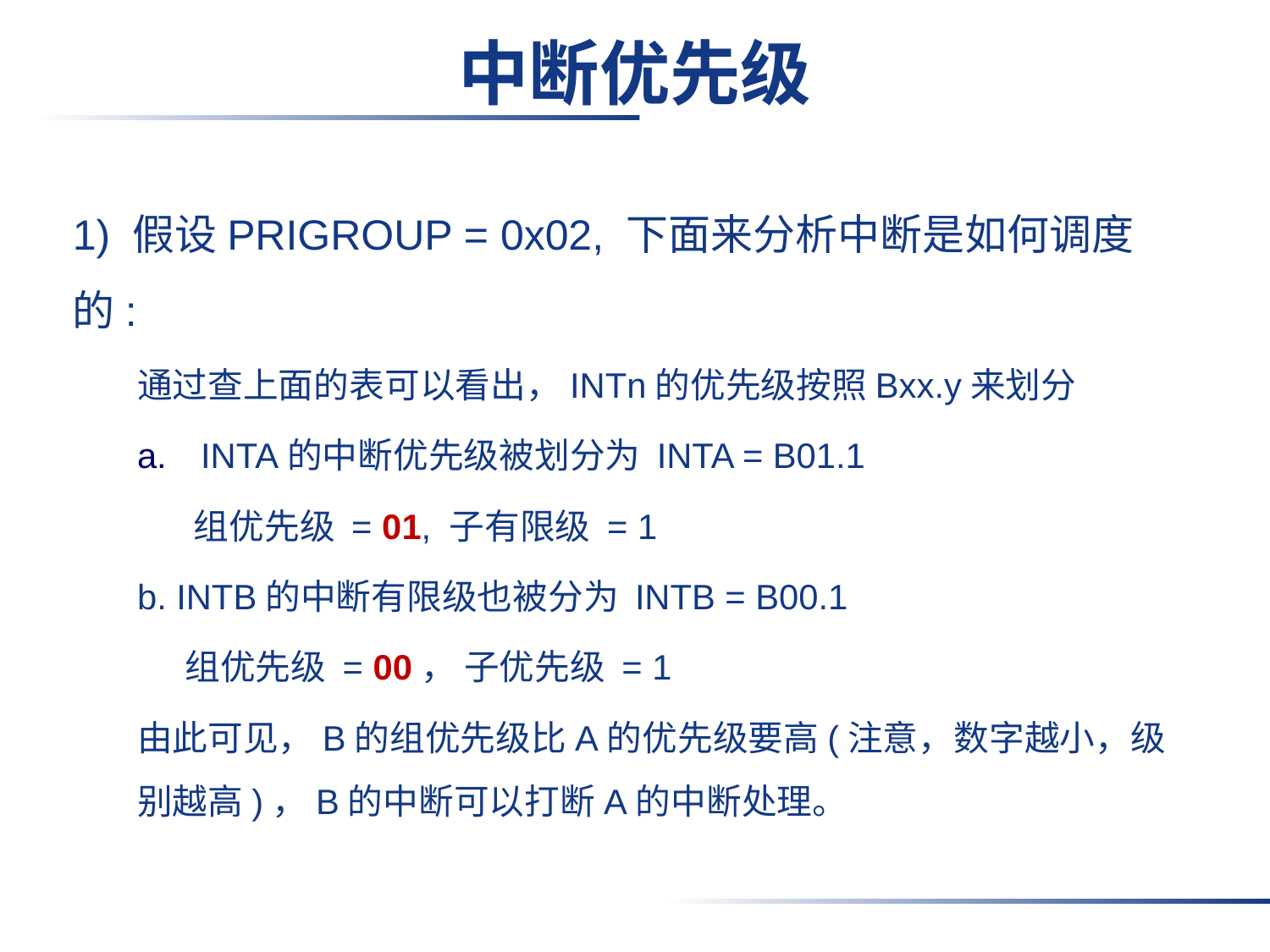

# 中断优先级
1) 假设PRIGROUP = 0x02, 下面来分析中断是如何调度的:
通过查上面的表可以看出，INTn的优先级按照Bxx.y来划分
INTA的中断优先级被划分为 INTA = B01.1
组优先级 = 01, 子有限级 = 1
b. INTB的中断有限级也被分为 INTB = B00.1
     组优先级 = 00， 子优先级 = 1
由此可见，B的组优先级比A的优先级要高(注意，数字越小，级别越高)，B的中断可以打断A的中断处理。